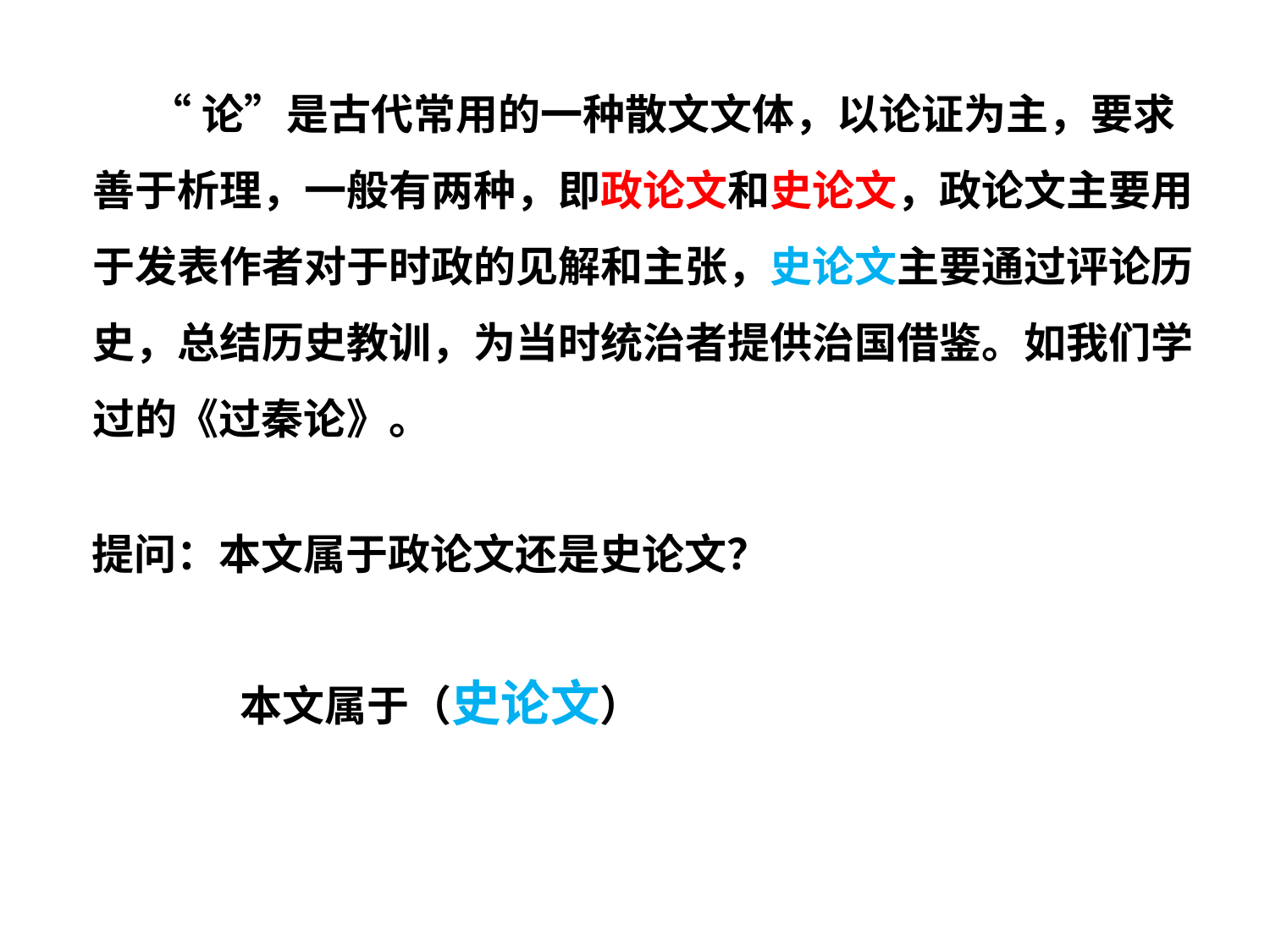

“论”是古代常用的一种散文文体，以论证为主，要求善于析理，一般有两种，即政论文和史论文，政论文主要用于发表作者对于时政的见解和主张，史论文主要通过评论历史，总结历史教训，为当时统治者提供治国借鉴。如我们学过的《过秦论》。
提问：本文属于政论文还是史论文？
本文属于（史论文）